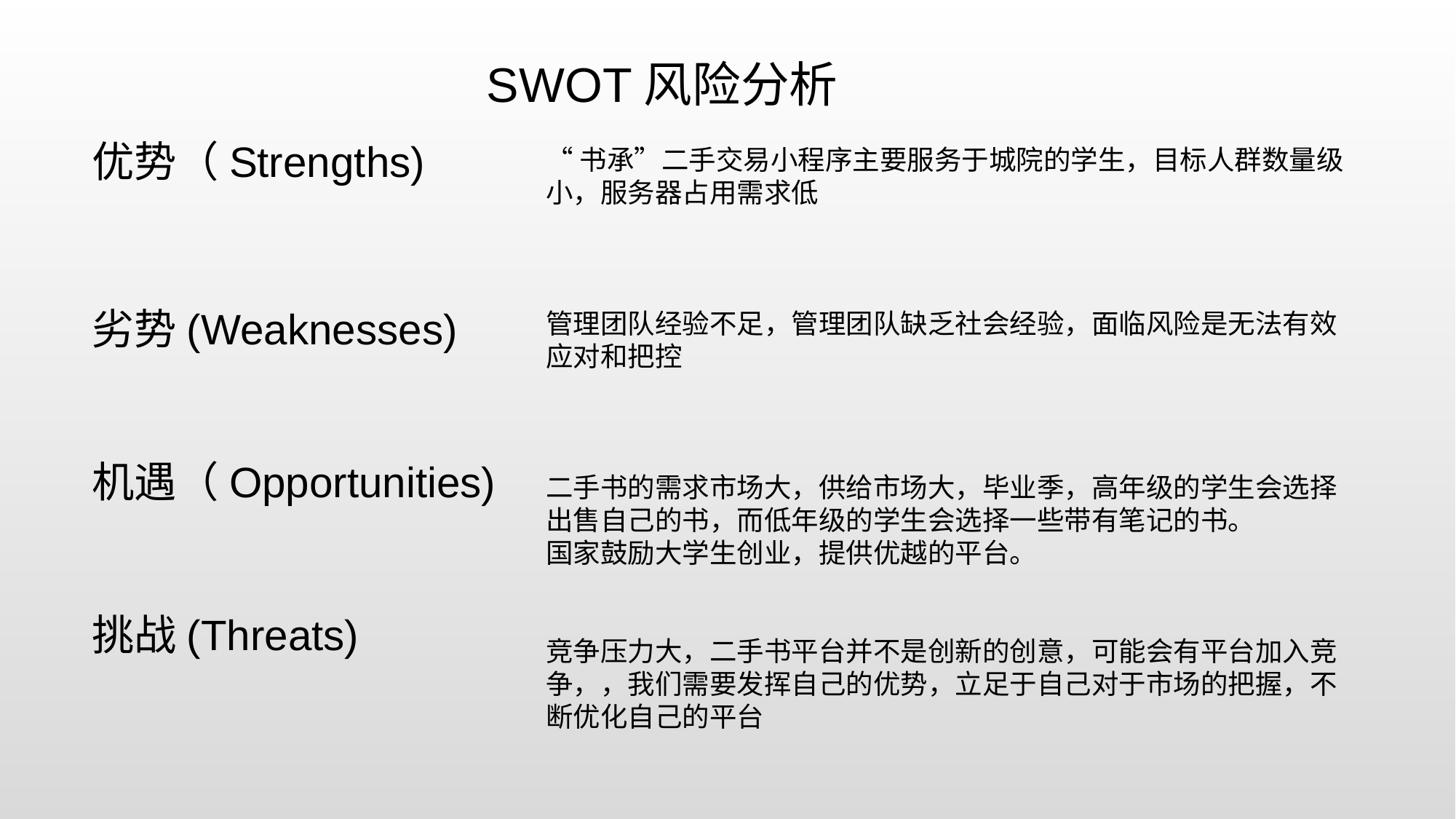

SWOT风险分析
优势（Strengths)

劣势(Weaknesses)

机遇（Opportunities)

挑战(Threats)

“书承”二手交易小程序主要服务于城院的学生，目标人群数量级小，服务器占用需求低

管理团队经验不足，管理团队缺乏社会经验，面临风险是无法有效应对和把控

二手书的需求市场大，供给市场大，毕业季，高年级的学生会选择出售自己的书，而低年级的学生会选择一些带有笔记的书。
国家鼓励大学生创业，提供优越的平台。

竞争压力大，二手书平台并不是创新的创意，可能会有平台加入竞争，，我们需要发挥自己的优势，立足于自己对于市场的把握，不断优化自己的平台